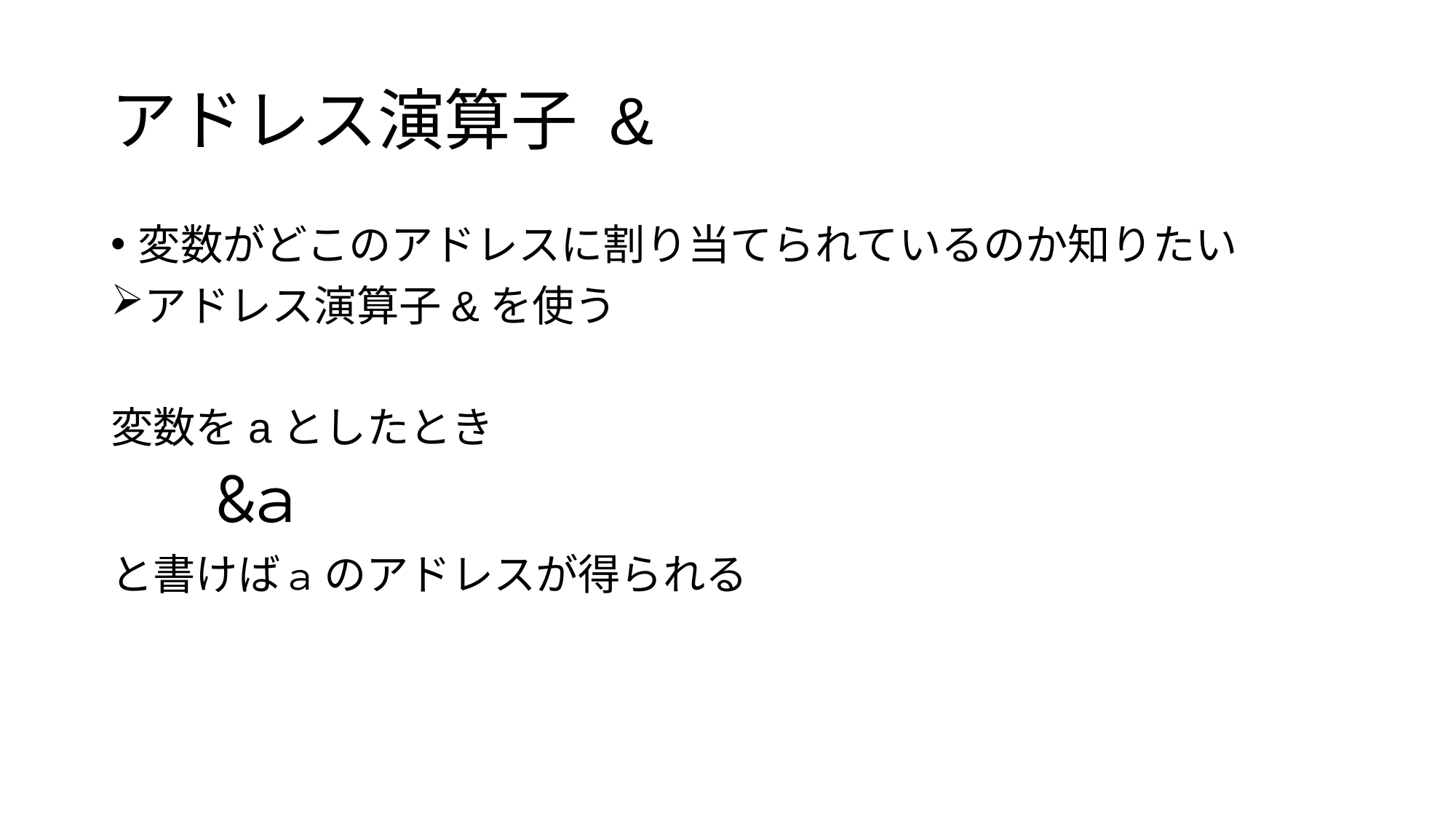

# アドレス演算子 &
変数がどこのアドレスに割り当てられているのか知りたい
アドレス演算子&を使う

変数をaとしたとき
&a
と書けばaのアドレスが得られる